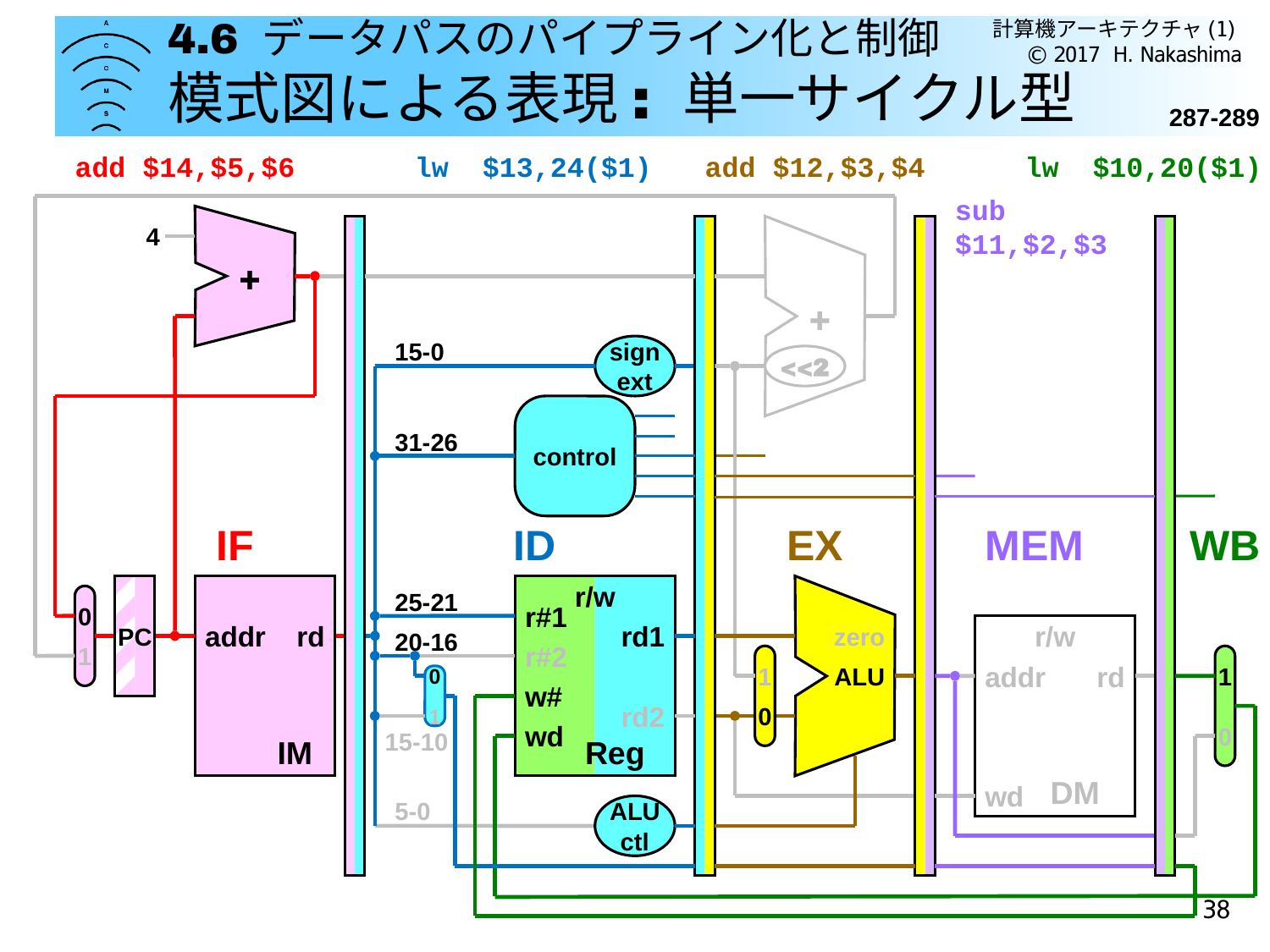

計算機アーキテクチャ(1)
© 2017  H. Nakashima
# 4.6 データパスのパイプライン化と制御 模式図による表現: 単一サイクル型
287-289
lw  $13,24($1)
add $12,$3,$4
lw  $10,20($1)
add $14,$5,$6
sub
$11,$2,$3

4

+

+

sign
ext
15-0

<<2

control

31-26

IF
ID
EX
MEM
WB

PC

addr
rd
IM

r/w
r#1
rd1
r#2
w#
rd2
wd
Reg

zero
ALU

0
1
25-21

r/w
addr
rd
wd
DM

20-16

1
0

1

0
1

0

15-10

ALU
ctl

5-0
38